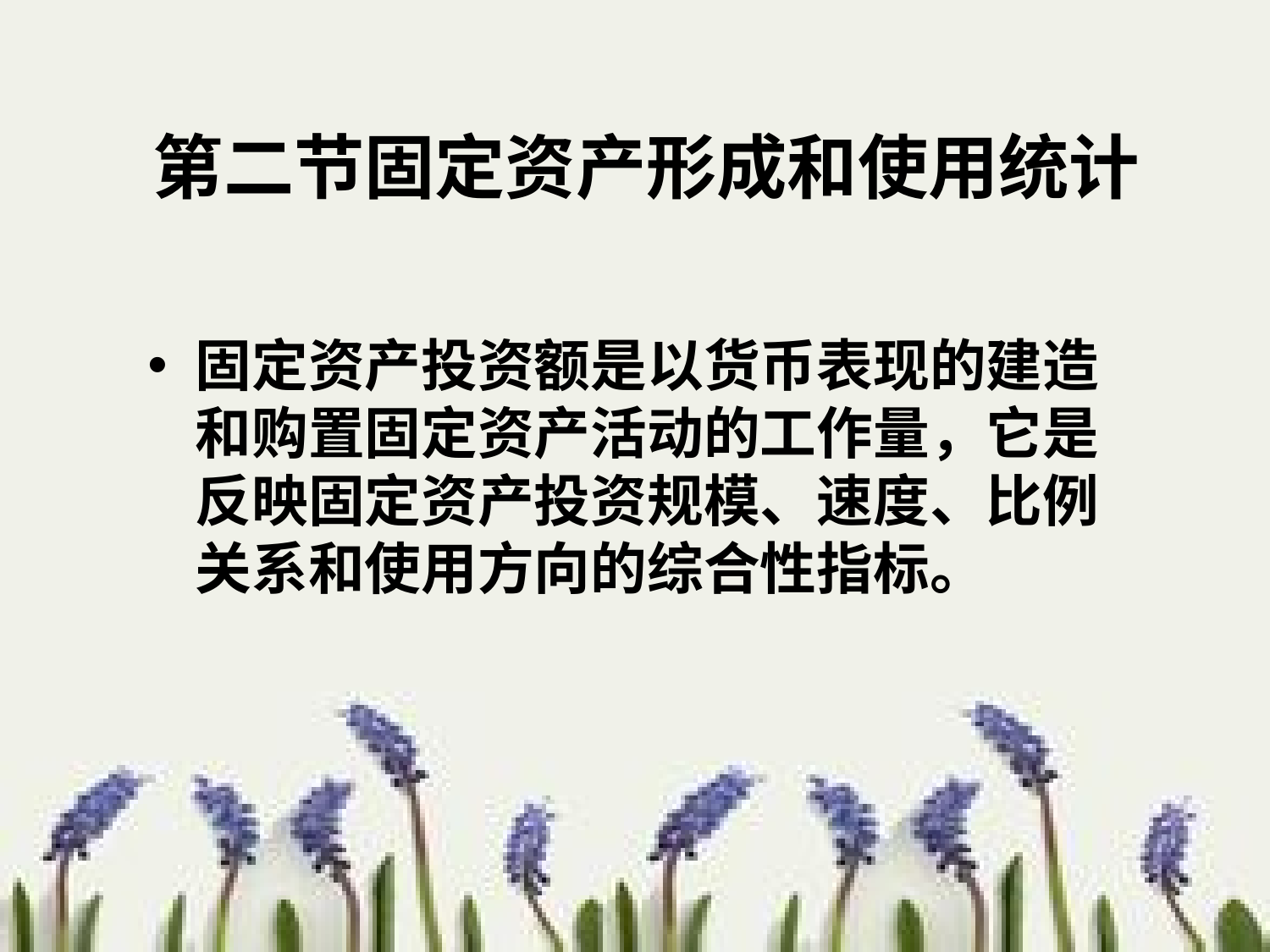

# 第二节固定资产形成和使用统计
固定资产投资额是以货币表现的建造和购置固定资产活动的工作量，它是反映固定资产投资规模、速度、比例关系和使用方向的综合性指标。